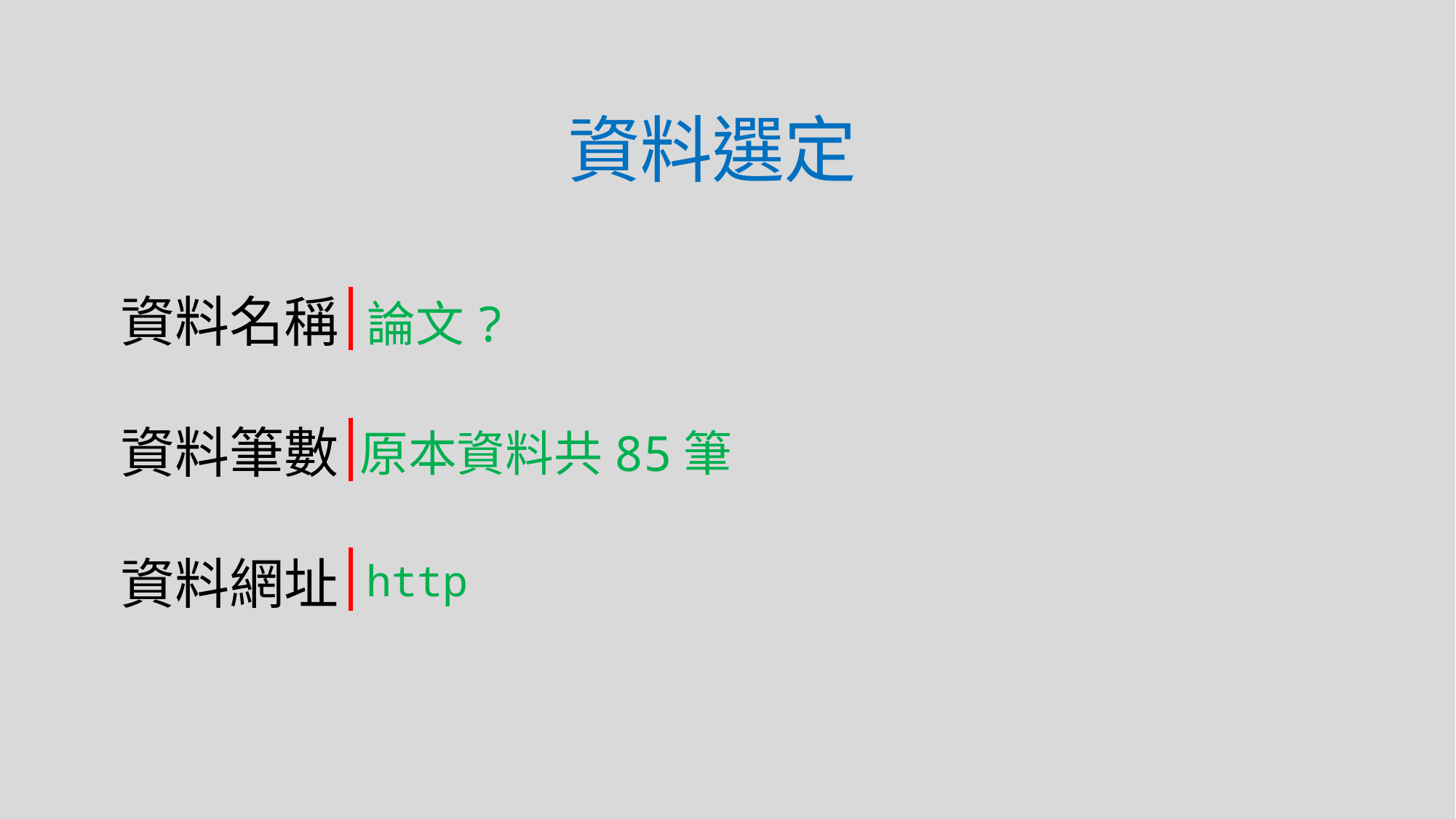

# 資料選定
資料名稱

資料筆數

資料網址
論文?
原本資料共85筆
http